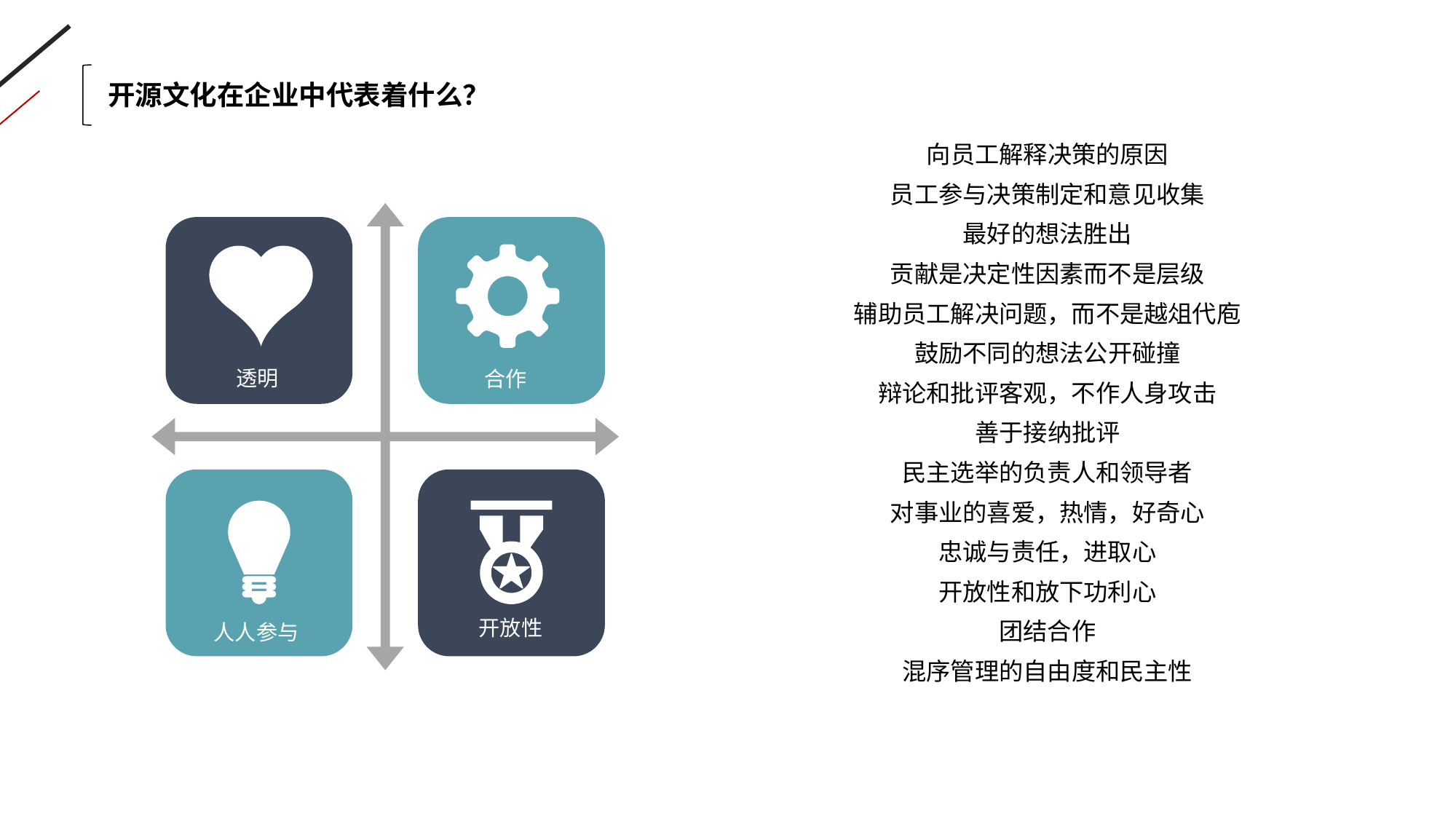

开源文化在企业中代表着什么？
向员工解释决策的原因
员工参与决策制定和意见收集
最好的想法胜出
贡献是决定性因素而不是层级
辅助员工解决问题，而不是越俎代庖
鼓励不同的想法公开碰撞
辩论和批评客观，不作人身攻击
善于接纳批评
民主选举的负责人和领导者
对事业的喜爱，热情，好奇心
忠诚与责任，进取心
开放性和放下功利心
团结合作
混序管理的自由度和民主性

透明
合作

开放性
人人参与